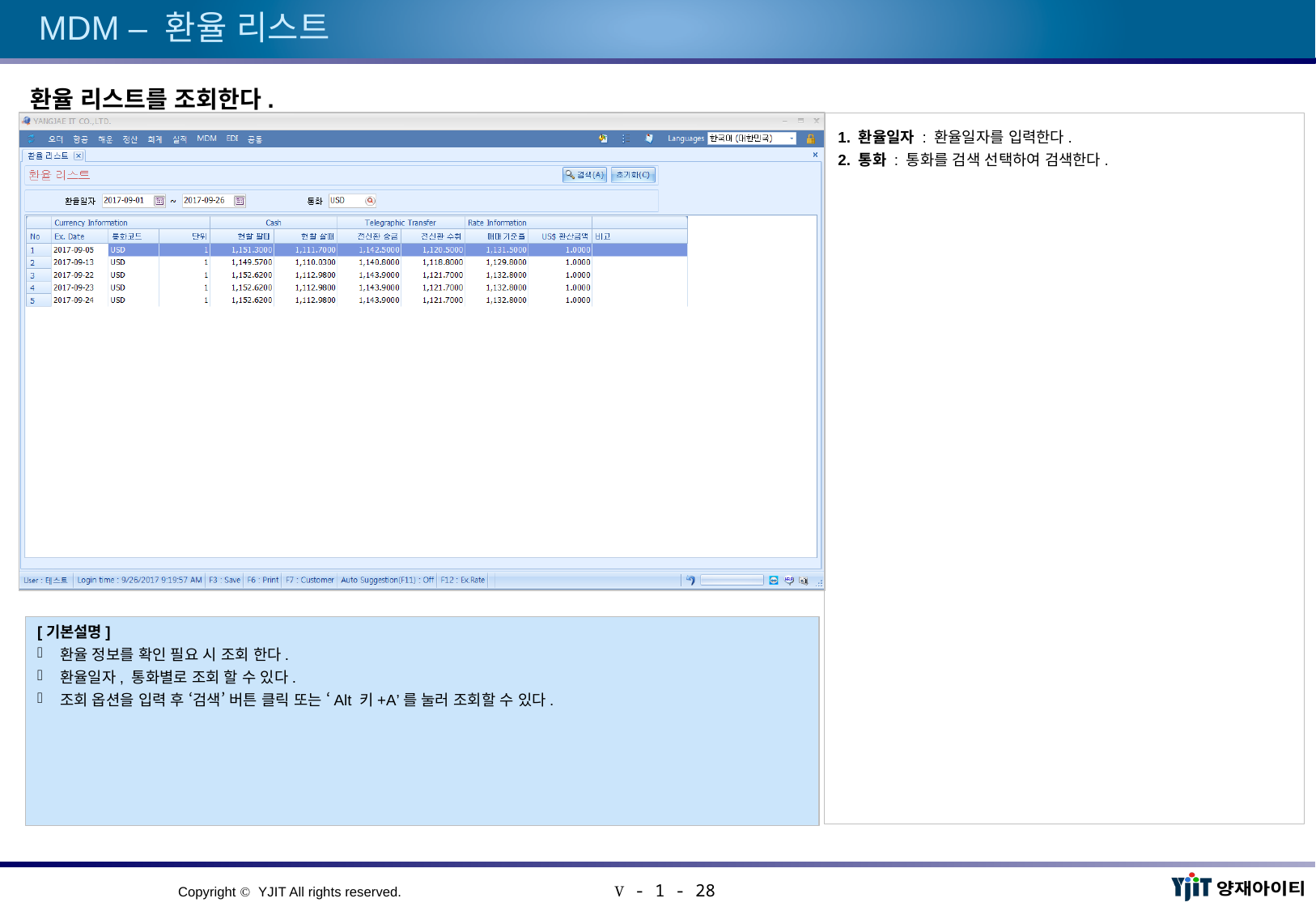

# MDM – 환율 리스트
환율 리스트를 조회한다.

1. 환율일자 : 환율일자를 입력한다.
2. 통화 : 통화를 검색 선택하여 검색한다.

[기본설명]
환율 정보를 확인 필요 시 조회 한다.
환율일자, 통화별로 조회 할 수 있다.
조회 옵션을 입력 후 ‘검색’ 버튼 클릭 또는 ‘Alt 키+A’를 눌러 조회할 수 있다.